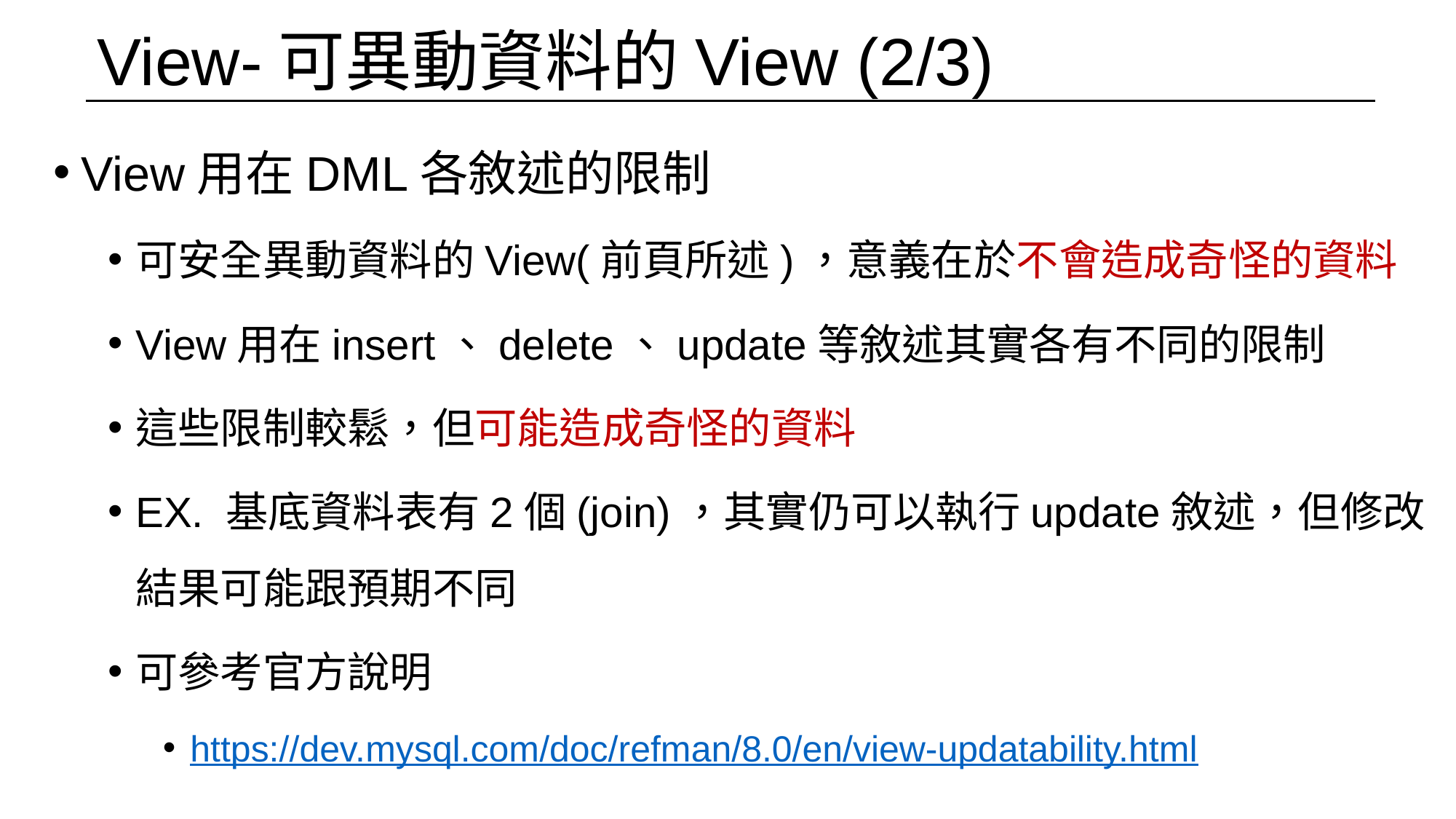

# View-可異動資料的View (2/3)
View用在DML各敘述的限制
可安全異動資料的View(前頁所述)，意義在於不會造成奇怪的資料
View用在insert、delete、update等敘述其實各有不同的限制
這些限制較鬆，但可能造成奇怪的資料
EX. 基底資料表有2個(join)，其實仍可以執行update敘述，但修改結果可能跟預期不同
可參考官方說明
https://dev.mysql.com/doc/refman/8.0/en/view-updatability.html